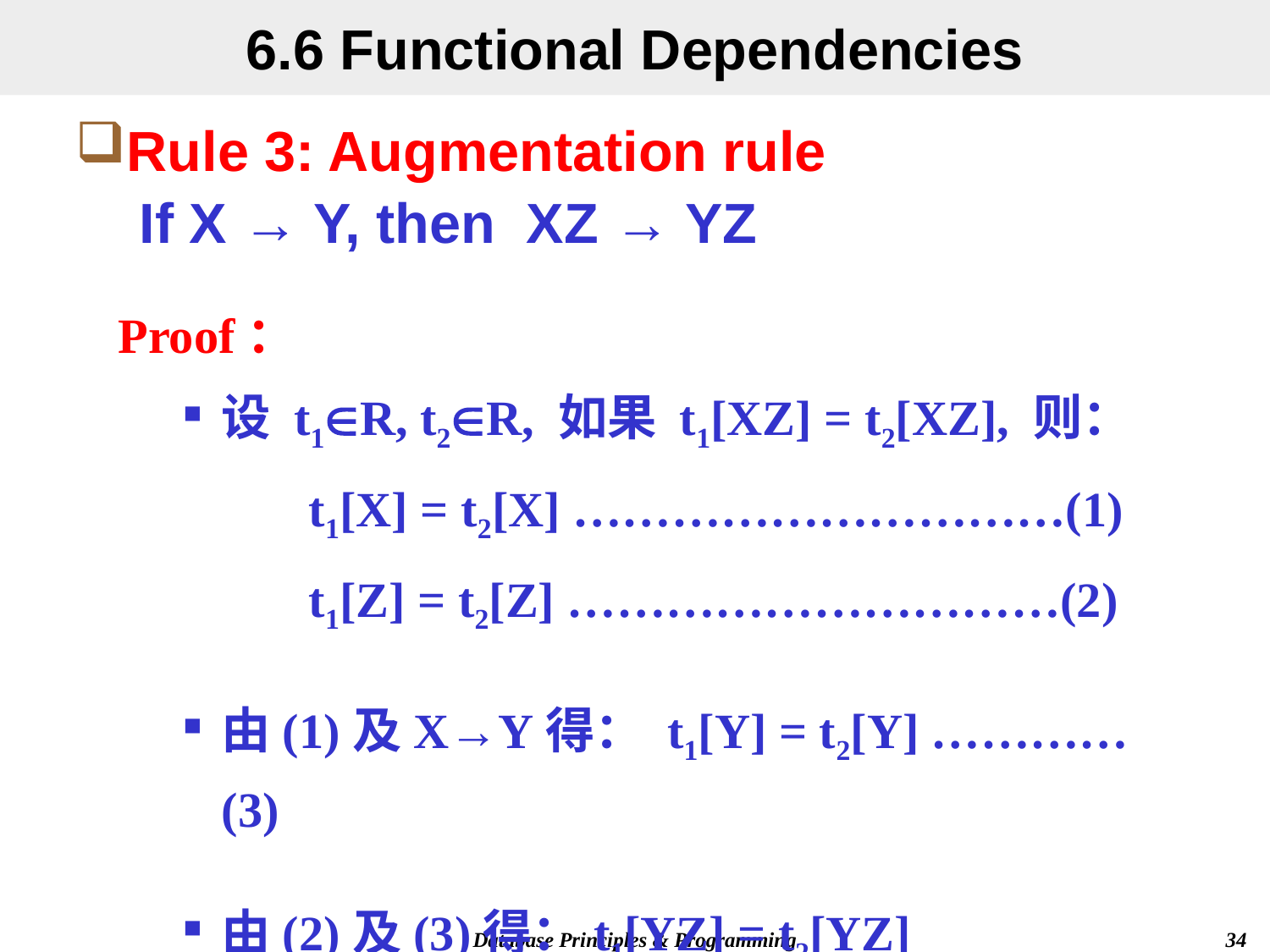

# 6.6 Functional Dependencies
Rule 3: Augmentation rule
If X → Y, then  XZ → YZ
Proof：
设 t1∈R, t2∈R, 如果 t1[XZ] = t2[XZ], 则：
t1[X] = t2[X] …………………………(1)
t1[Z] = t2[Z] …………………………(2)

由(1)及X→Y得： t1[Y] = t2[Y] …………(3)

由(2)及(3)得：t1[YZ] = t2[YZ]

Database Principles & Programming
34